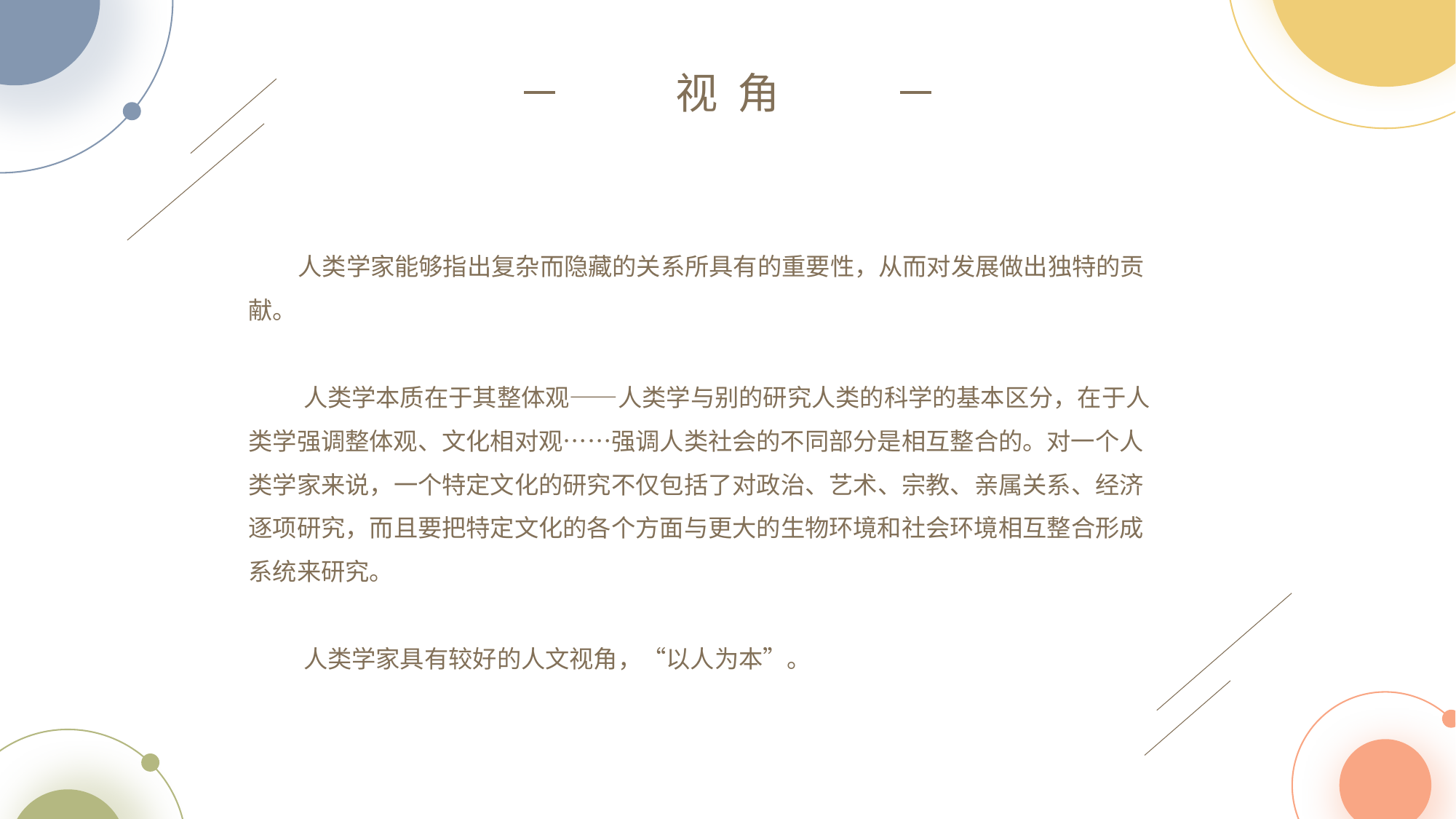

视  角
        人类学家能够指出复杂而隐藏的关系所具有的重要性，从而对发展做出独特的贡献。

         人类学本质在于其整体观——人类学与别的研究人类的科学的基本区分，在于人类学强调整体观、文化相对观……强调人类社会的不同部分是相互整合的。对一个人类学家来说，一个特定文化的研究不仅包括了对政治、艺术、宗教、亲属关系、经济逐项研究，而且要把特定文化的各个方面与更大的生物环境和社会环境相互整合形成系统来研究。

         人类学家具有较好的人文视角，“以人为本”。